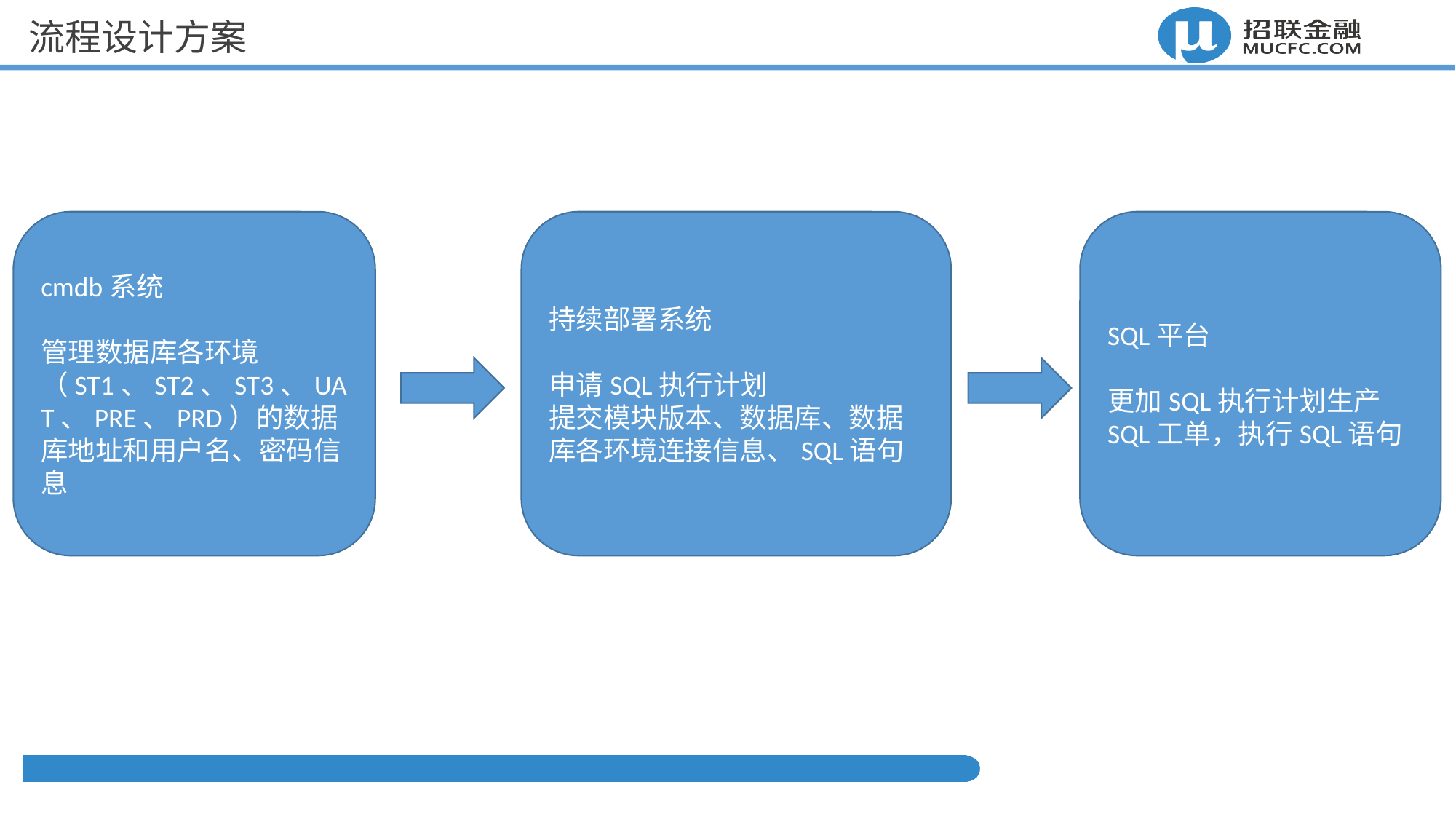

# 流程设计方案
cmdb系统

管理数据库各环境（ST1、ST2、ST3、UAT、PRE、PRD）的数据库地址和用户名、密码信息
持续部署系统

申请SQL执行计划
提交模块版本、数据库、数据库各环境连接信息、SQL语句
SQL平台

更加SQL执行计划生产SQL工单，执行SQL语句